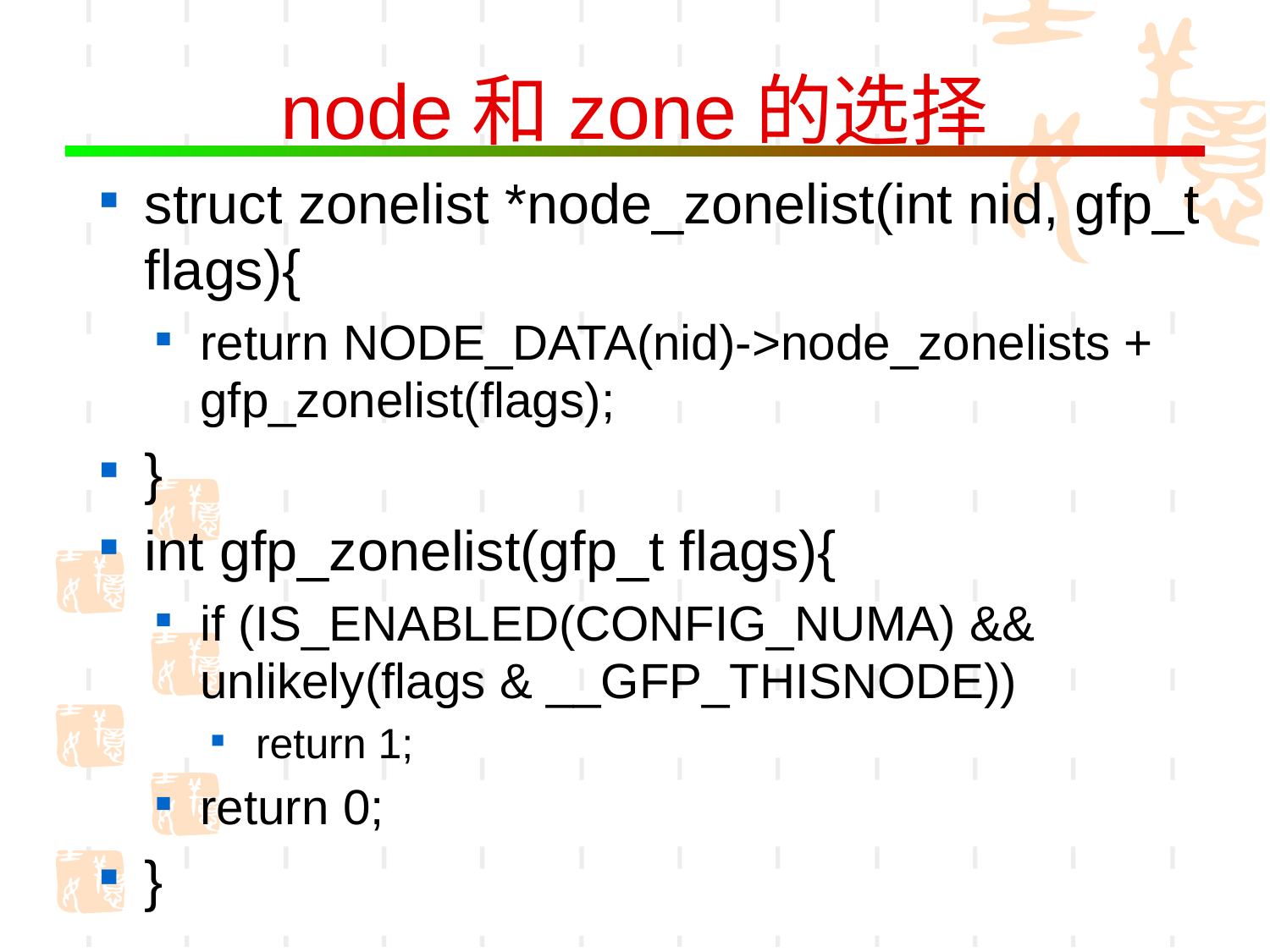

# node和zone的选择
struct zonelist *node_zonelist(int nid, gfp_t flags){
return NODE_DATA(nid)->node_zonelists + gfp_zonelist(flags);
}
int gfp_zonelist(gfp_t flags){
if (IS_ENABLED(CONFIG_NUMA) && unlikely(flags & __GFP_THISNODE))
return 1;
return 0;
}